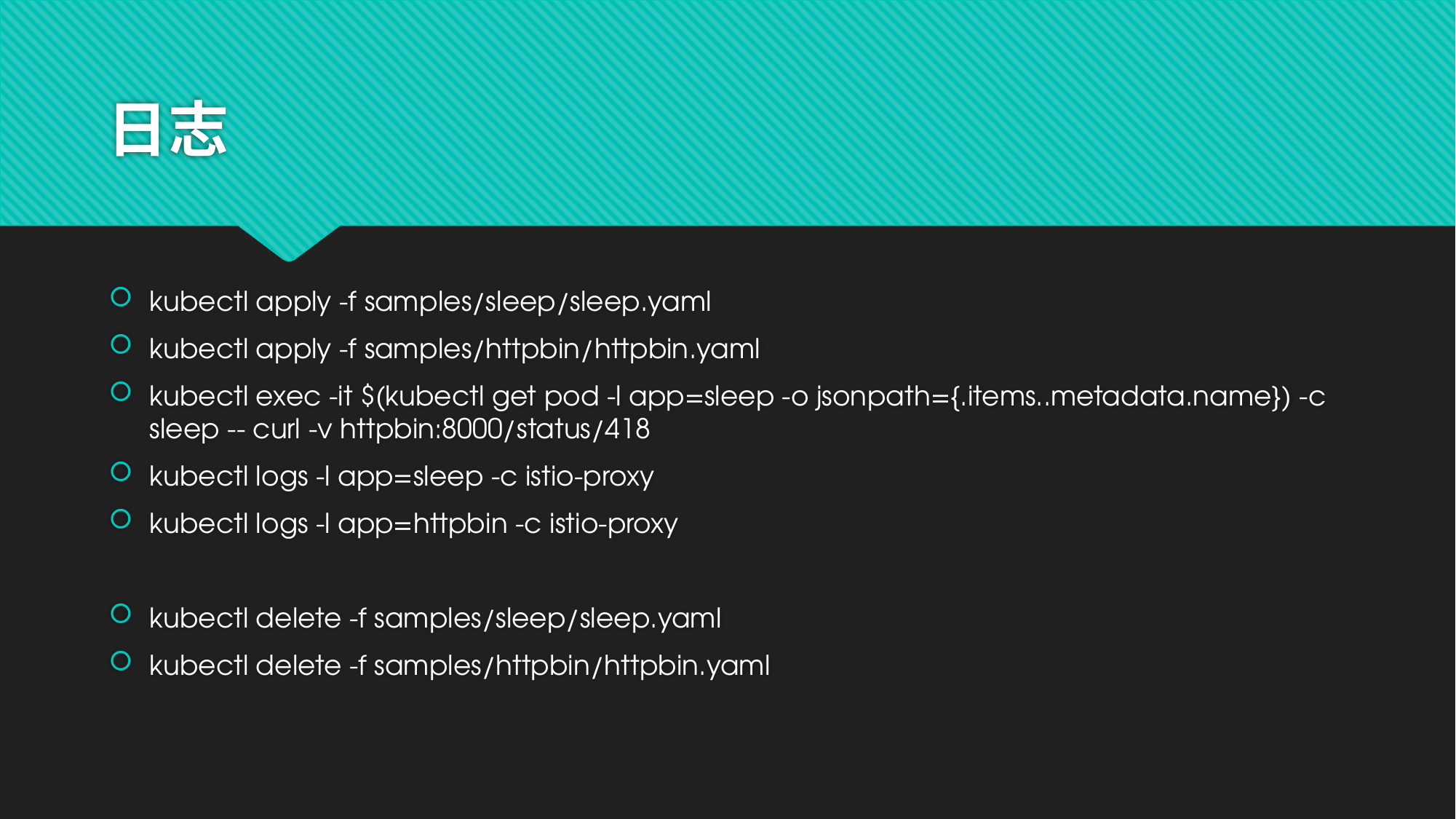

# 日志
kubectl apply -f samples/sleep/sleep.yaml
kubectl apply -f samples/httpbin/httpbin.yaml
kubectl exec -it $(kubectl get pod -l app=sleep -o jsonpath={.items..metadata.name}) -c sleep -- curl -v httpbin:8000/status/418
kubectl logs -l app=sleep -c istio-proxy
kubectl logs -l app=httpbin -c istio-proxy

kubectl delete -f samples/sleep/sleep.yaml
kubectl delete -f samples/httpbin/httpbin.yaml